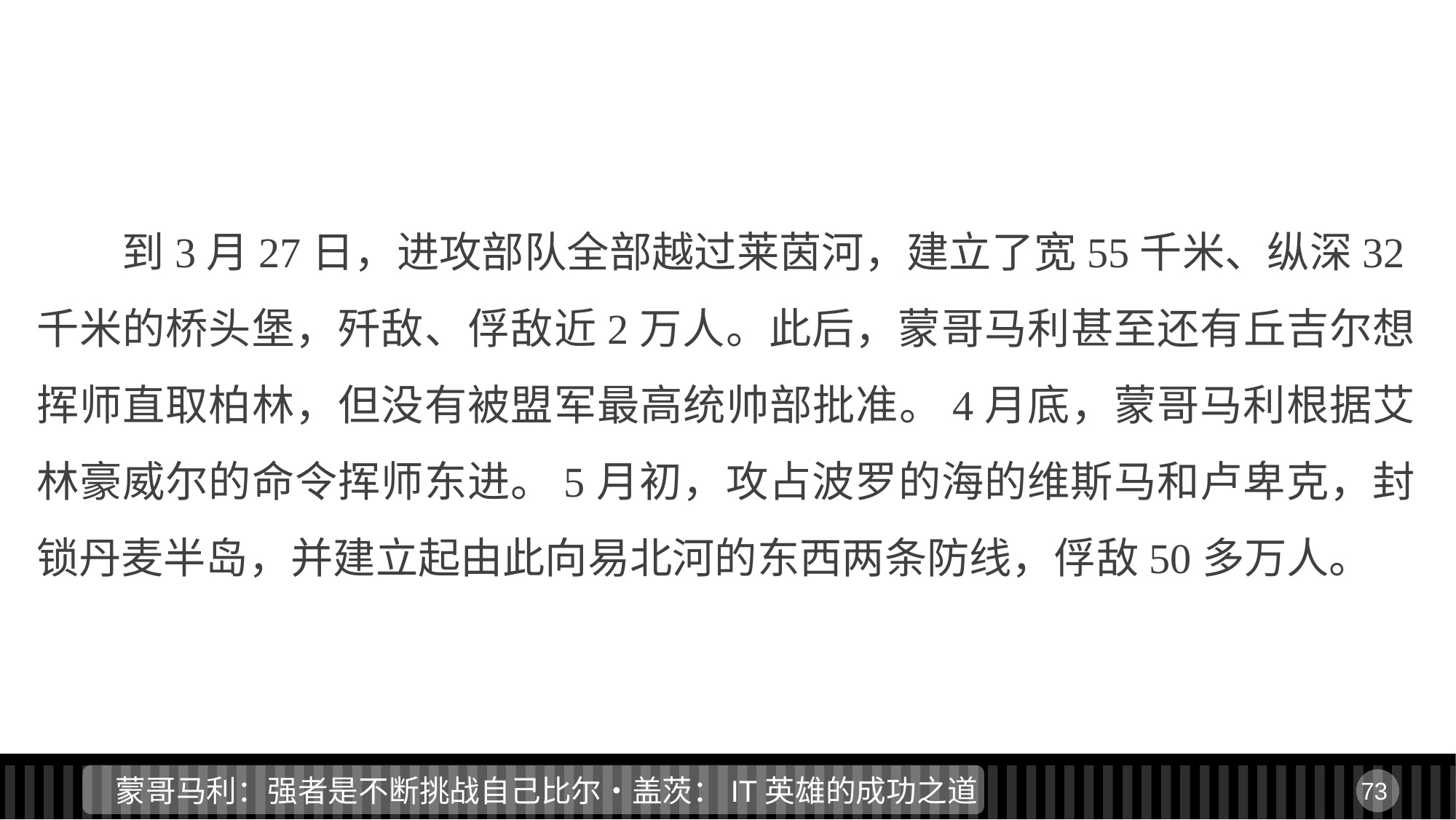

到3月27日，进攻部队全部越过莱茵河，建立了宽55千米、纵深32千米的桥头堡，歼敌、俘敌近2万人。此后，蒙哥马利甚至还有丘吉尔想挥师直取柏林，但没有被盟军最高统帅部批准。4月底，蒙哥马利根据艾林豪威尔的命令挥师东进。5月初，攻占波罗的海的维斯马和卢卑克，封锁丹麦半岛，并建立起由此向易北河的东西两条防线，俘敌50多万人。